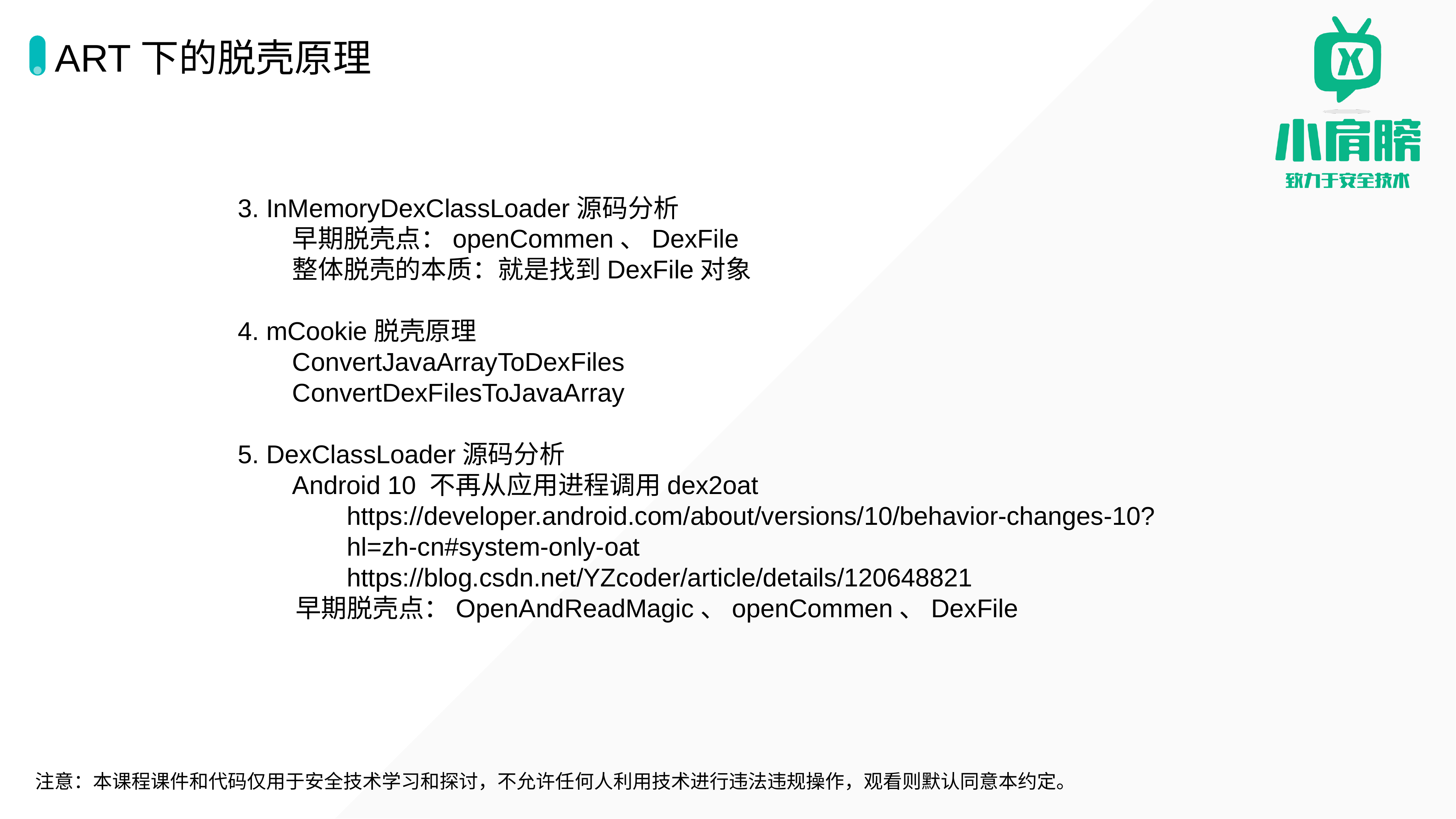

# ART下的脱壳原理
3. InMemoryDexClassLoader源码分析
早期脱壳点：openCommen、DexFile
整体脱壳的本质：就是找到DexFile对象

4. mCookie脱壳原理
ConvertJavaArrayToDexFiles
ConvertDexFilesToJavaArray

5. DexClassLoader源码分析
Android 10 不再从应用进程调用dex2oat
https://developer.android.com/about/versions/10/behavior-changes-10?hl=zh-cn#system-only-oat
https://blog.csdn.net/YZcoder/article/details/120648821
早期脱壳点：OpenAndReadMagic、openCommen、DexFile